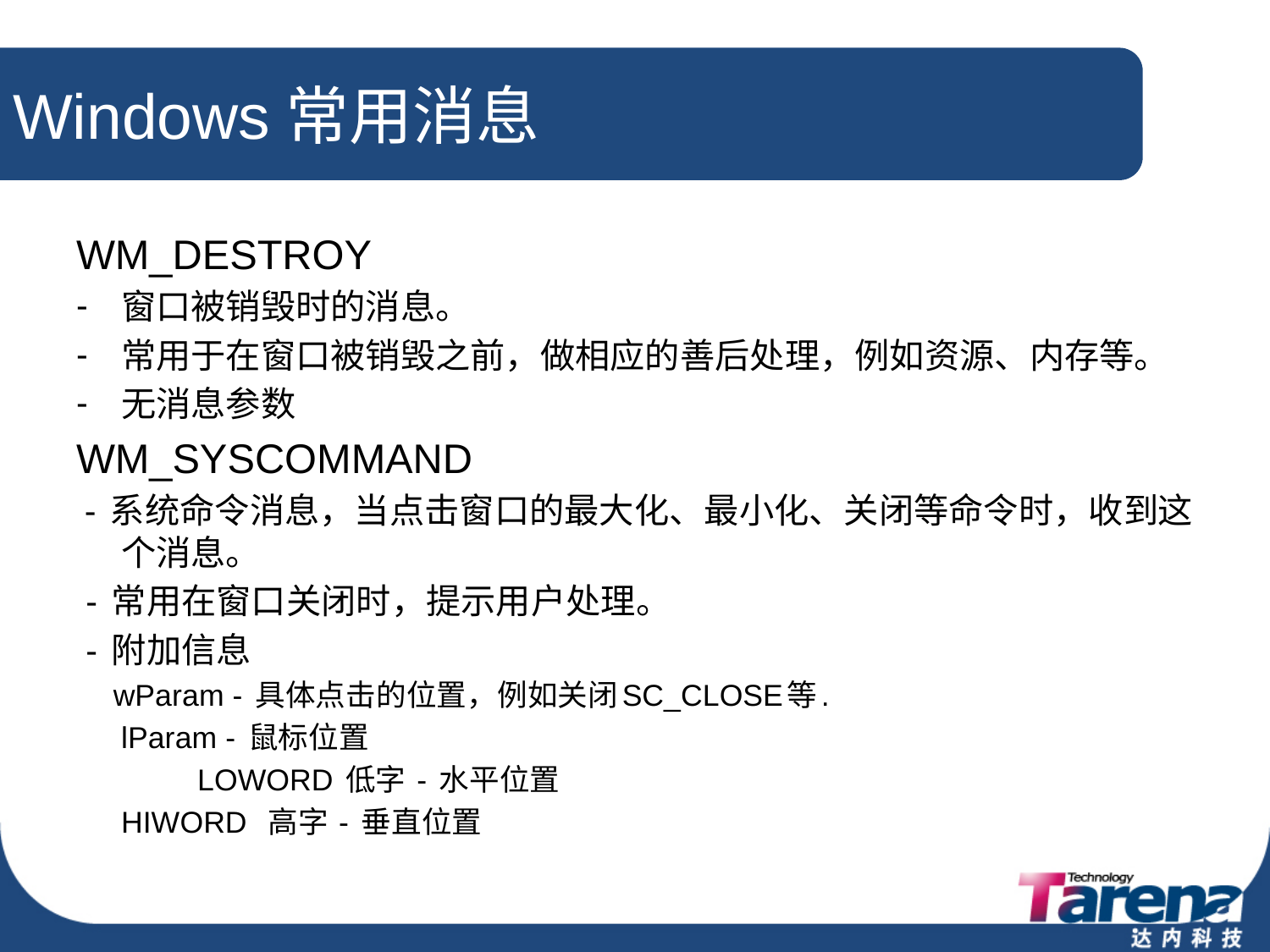

# Windows常用消息
WM_DESTROY
窗口被销毁时的消息。
常用于在窗口被销毁之前，做相应的善后处理，例如资源、内存等。
无消息参数
WM_SYSCOMMAND
 - 系统命令消息，当点击窗口的最大化、最小化、关闭等命令时，收到这个消息。
 - 常用在窗口关闭时，提示用户处理。
 - 附加信息
     wParam - 具体点击的位置，例如关闭SC_CLOSE等.
	lParam - 鼠标位置
	         LOWORD 低字 - 水平位置
		HIWORD  高字 - 垂直位置